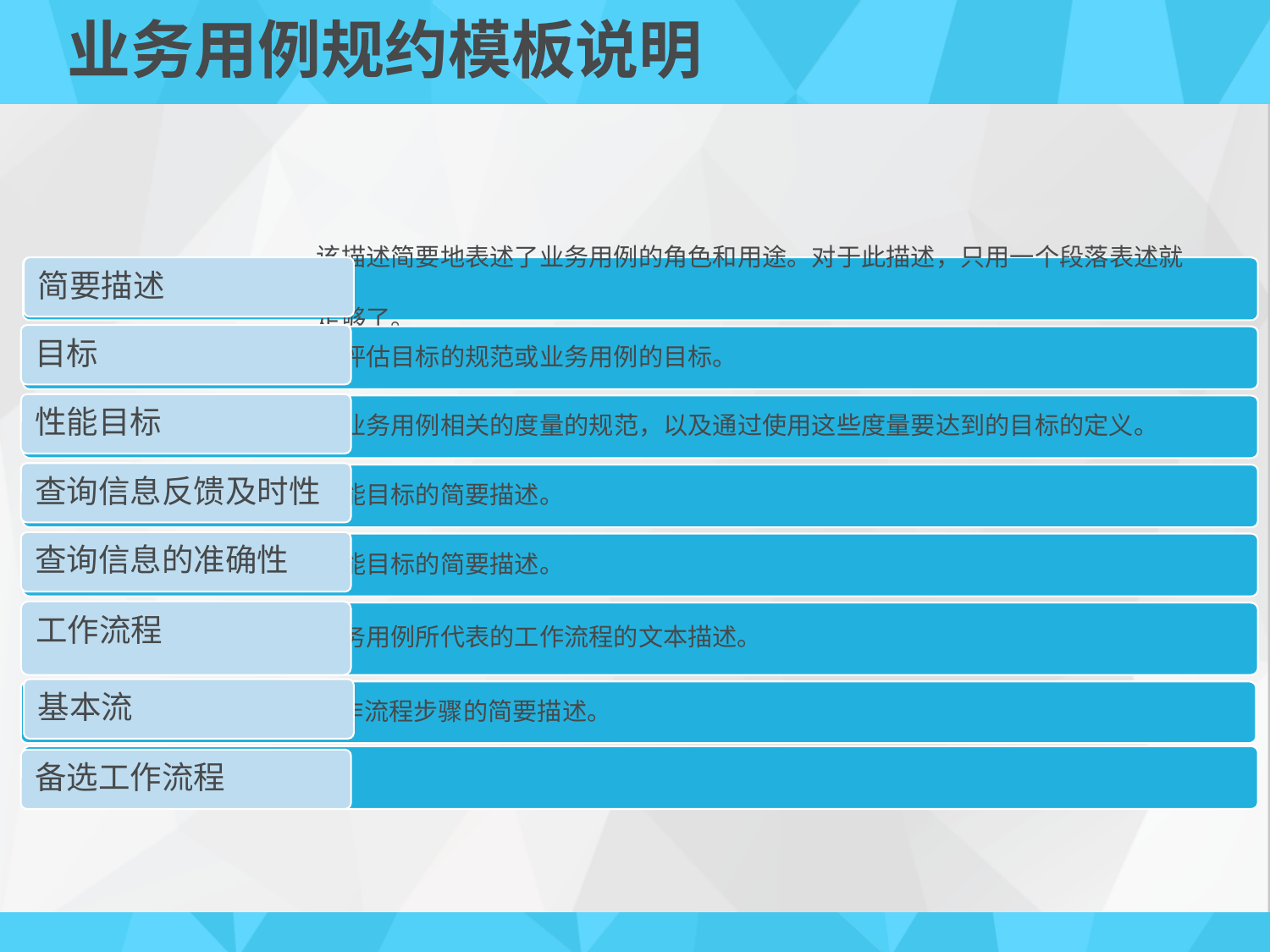

# 业务用例规约模板说明
           该描述简要地表述了业务用例的角色和用途。对于此描述，只用一个段落表述就
           足够了。
简要描述
目标
           可评估目标的规范或业务用例的目标。
性能目标
           与业务用例相关的度量的规范，以及通过使用这些度量要达到的目标的定义。
查询信息反馈及时性
           性能目标的简要描述。
查询信息的准确性
           性能目标的简要描述。
工作流程
           业务用例所代表的工作流程的文本描述。
基本流
           工作流程步骤的简要描述。

备选工作流程